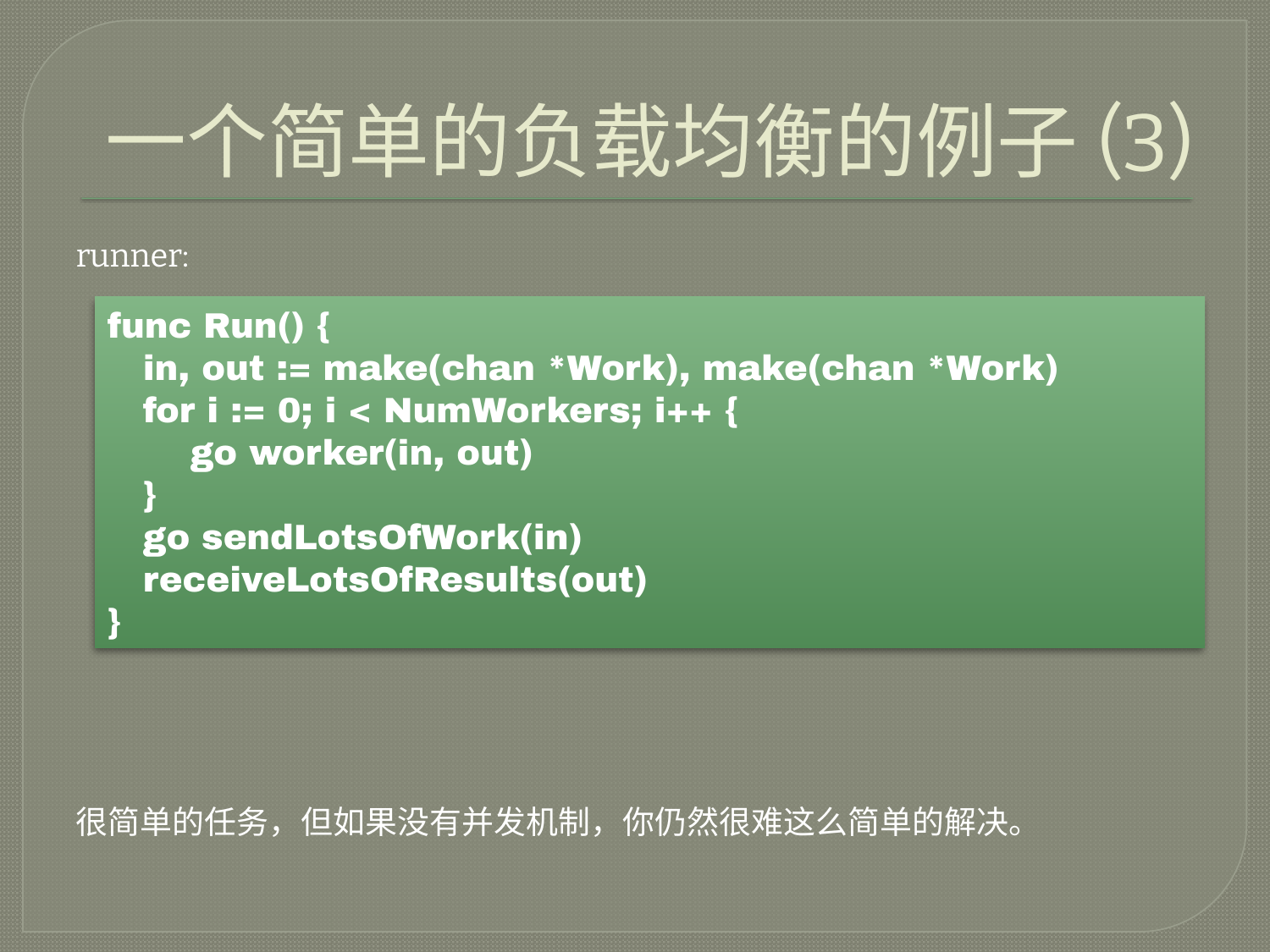

# 一个简单的负载均衡的例子(3)
runner:

很简单的任务，但如果没有并发机制，你仍然很难这么简单的解决。
func Run() {
   in, out := make(chan *Work), make(chan *Work)
   for i := 0; i < NumWorkers; i++ {
       go worker(in, out)
   }
   go sendLotsOfWork(in)
   receiveLotsOfResults(out)
}